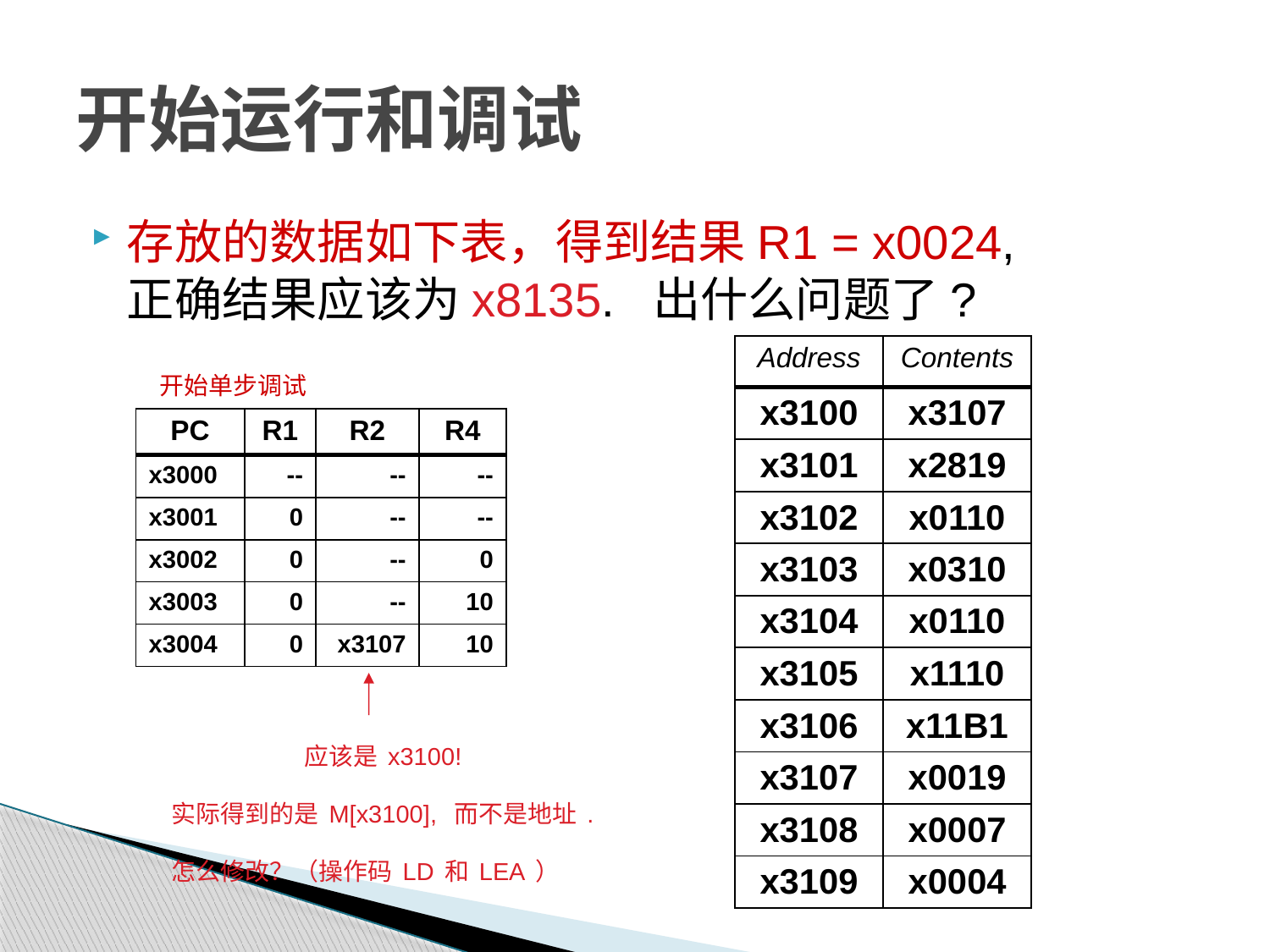

# 开始运行和调试
存放的数据如下表，得到结果R1 = x0024,
正确结果应该为x8135.  出什么问题了?
开始单步调试
| Address | Contents |
| --- | --- |
| x3100 | x3107 |
| x3101 | x2819 |
| x3102 | x0110 |
| x3103 | x0310 |
| x3104 | x0110 |
| x3105 | x1110 |
| x3106 | x11B1 |
| x3107 | x0019 |
| x3108 | x0007 |
| x3109 | x0004 |
| PC | R1 | R2 | R4 |
| --- | --- | --- | --- |
| x3000 | -- | -- | -- |
| x3001 | 0 | -- | -- |
| x3002 | 0 | -- | 0 |
| x3003 | 0 | -- | 10 |
| x3004 | 0 | x3107 | 10 |

应该是x3100!
实际得到的是M[x3100], 而不是地址.
怎么修改？（操作码LD和LEA）